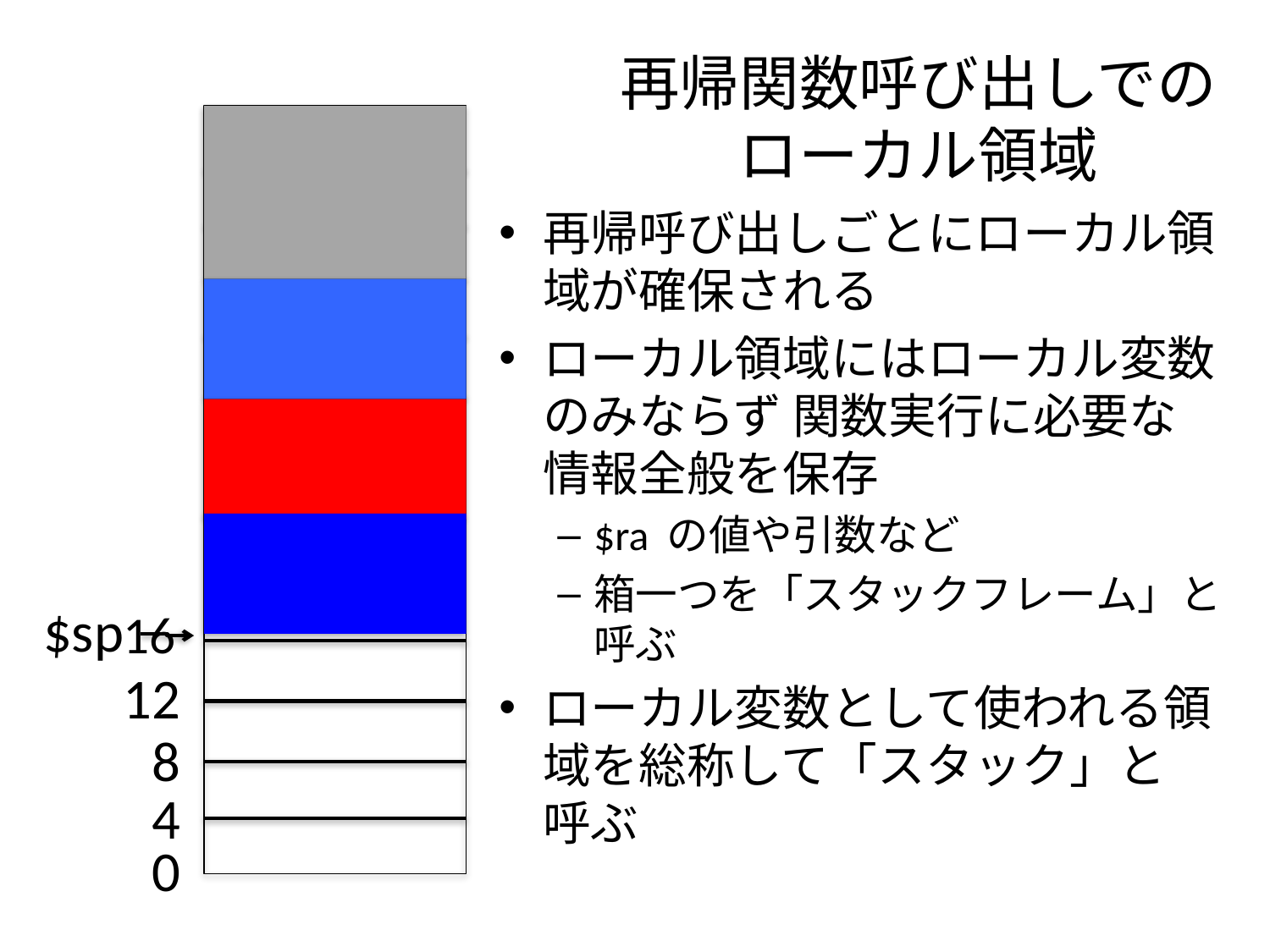

# 再帰関数呼び出しでのローカル領域

再帰呼び出しごとにローカル領域が確保される
ローカル領域にはローカル変数のみならず 関数実行に必要な情報全般を保存
$ra の値や引数など
箱一つを「スタックフレーム」と呼ぶ
ローカル変数として使われる領域を総称して「スタック」と
呼ぶ

…

$sp
16
12
8
4
0